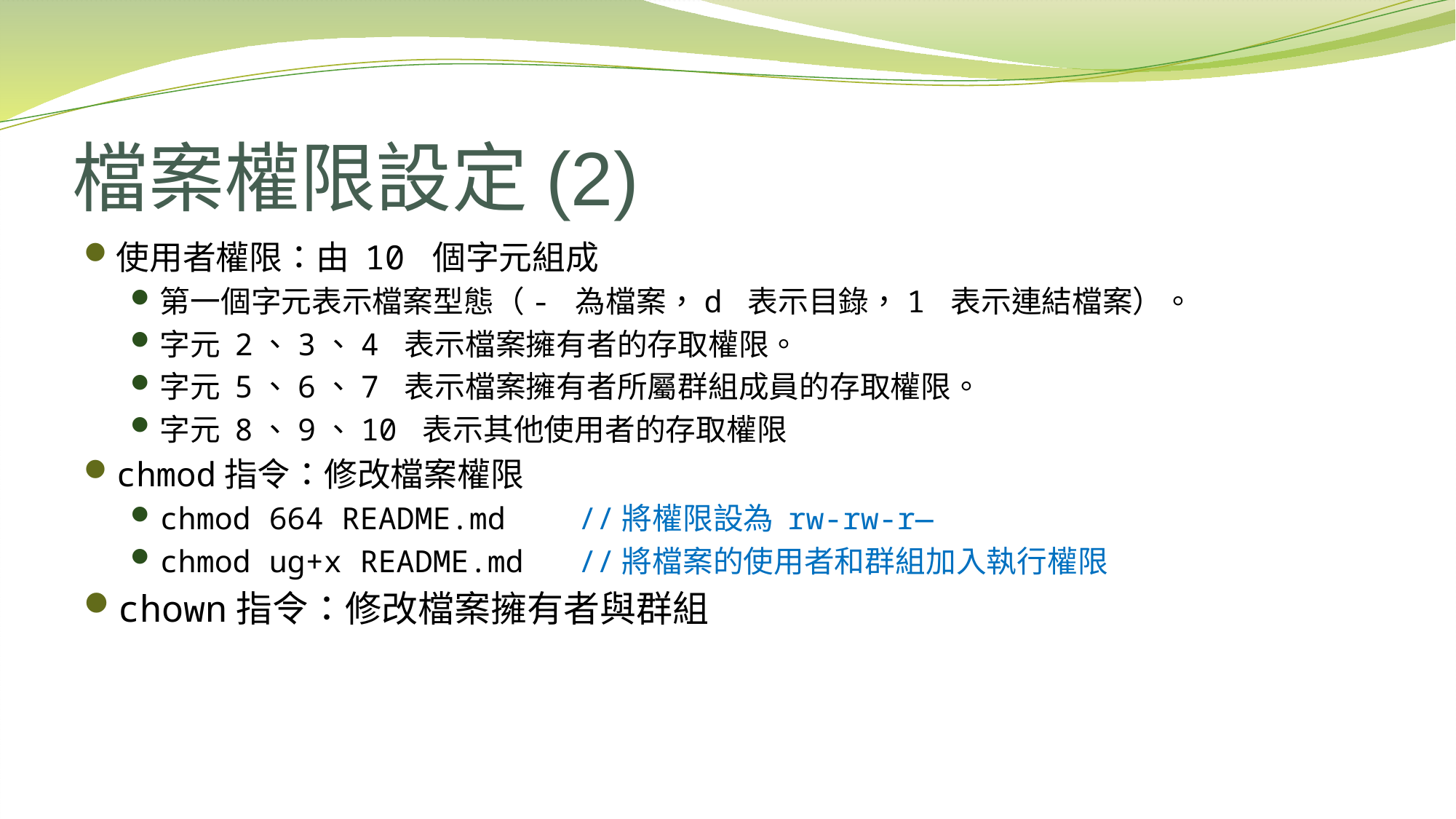

# 檔案權限設定(2)
使用者權限：由 10 個字元組成
第一個字元表示檔案型態（- 為檔案，d 表示目錄，1 表示連結檔案）。
字元 2、3、4 表示檔案擁有者的存取權限。
字元 5、6、7 表示檔案擁有者所屬群組成員的存取權限。
字元 8、9、10 表示其他使用者的存取權限
chmod指令：修改檔案權限
chmod 664 README.md    //將權限設為 rw-rw-r—
chmod ug+x README.md   //將檔案的使用者和群組加入執行權限
chown指令：修改檔案擁有者與群組